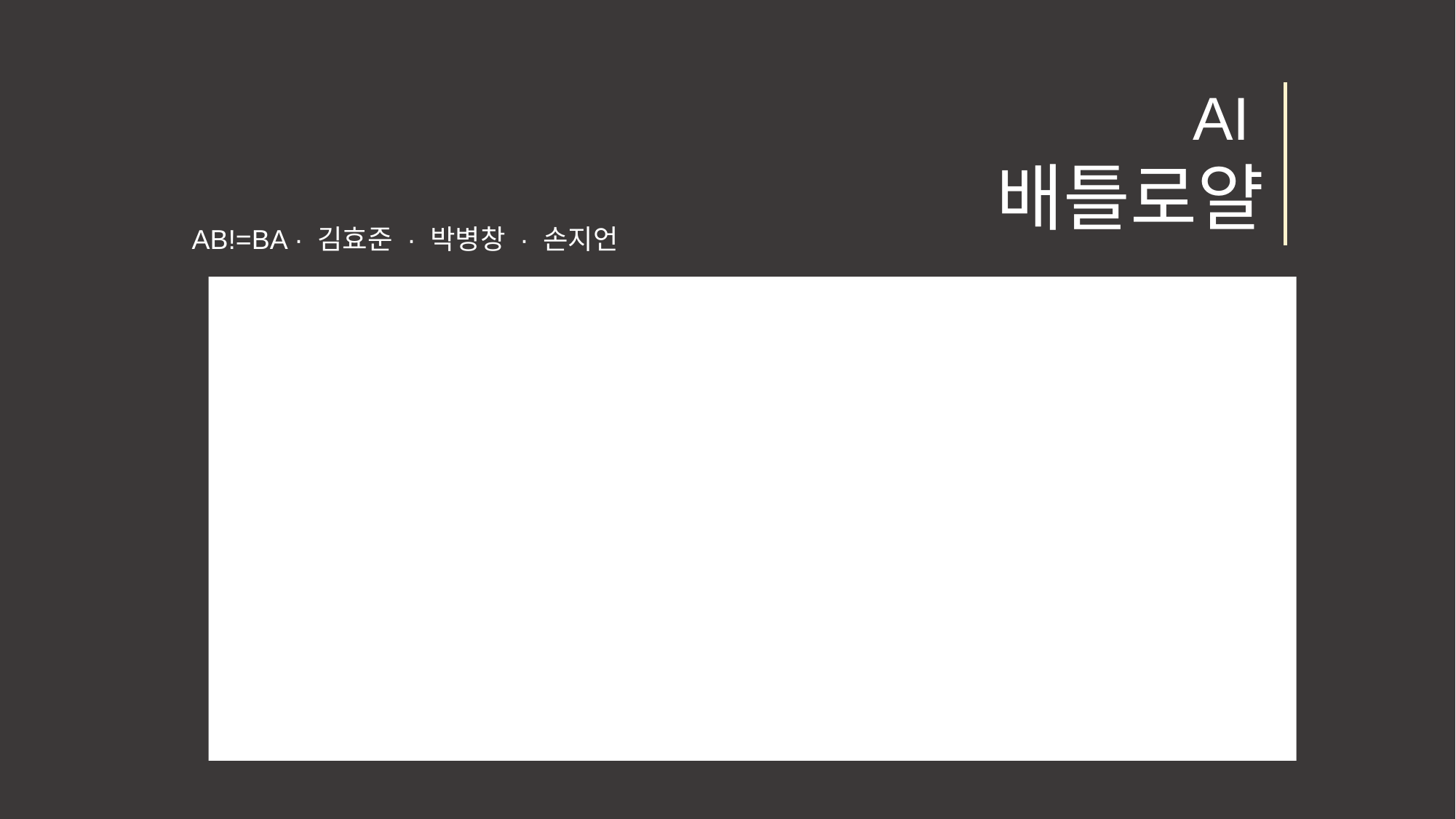

AI
배틀로얄
AB!=BA · 김효준 · 박병창 · 손지언